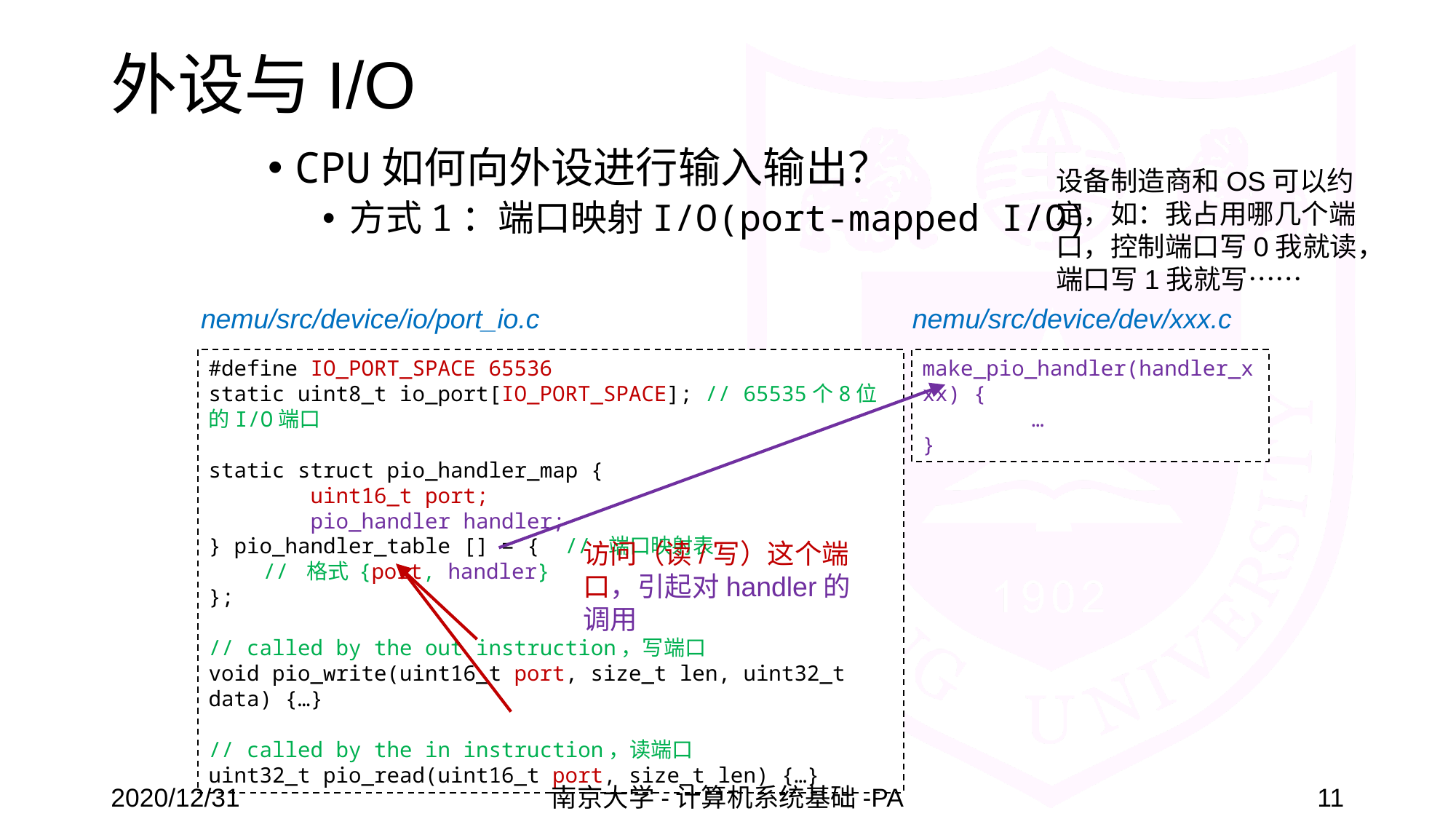

# 外设与I/O
CPU如何向外设进行输入输出？
方式1：端口映射I/O(port-mapped I/O)
设备制造商和OS可以约定，如：我占用哪几个端口，控制端口写0我就读，端口写1我就写……
nemu/src/device/io/port_io.c
nemu/src/device/dev/xxx.c
make_pio_handler(handler_xxx) {
	…
}
#define IO_PORT_SPACE 65536
static uint8_t io_port[IO_PORT_SPACE]; // 65535个8位的I/O端口

static struct pio_handler_map {
        uint16_t port;
        pio_handler handler;
} pio_handler_table [] = {  // 端口映射表
// 格式 {port, handler}
};

// called by the out instruction，写端口
void pio_write(uint16_t port, size_t len, uint32_t data) {…}

// called by the in instruction，读端口
uint32_t pio_read(uint16_t port, size_t len) {…}
访问（读/写）这个端口，引起对handler的调用
2020/12/31
南京大学-计算机系统基础-PA
11